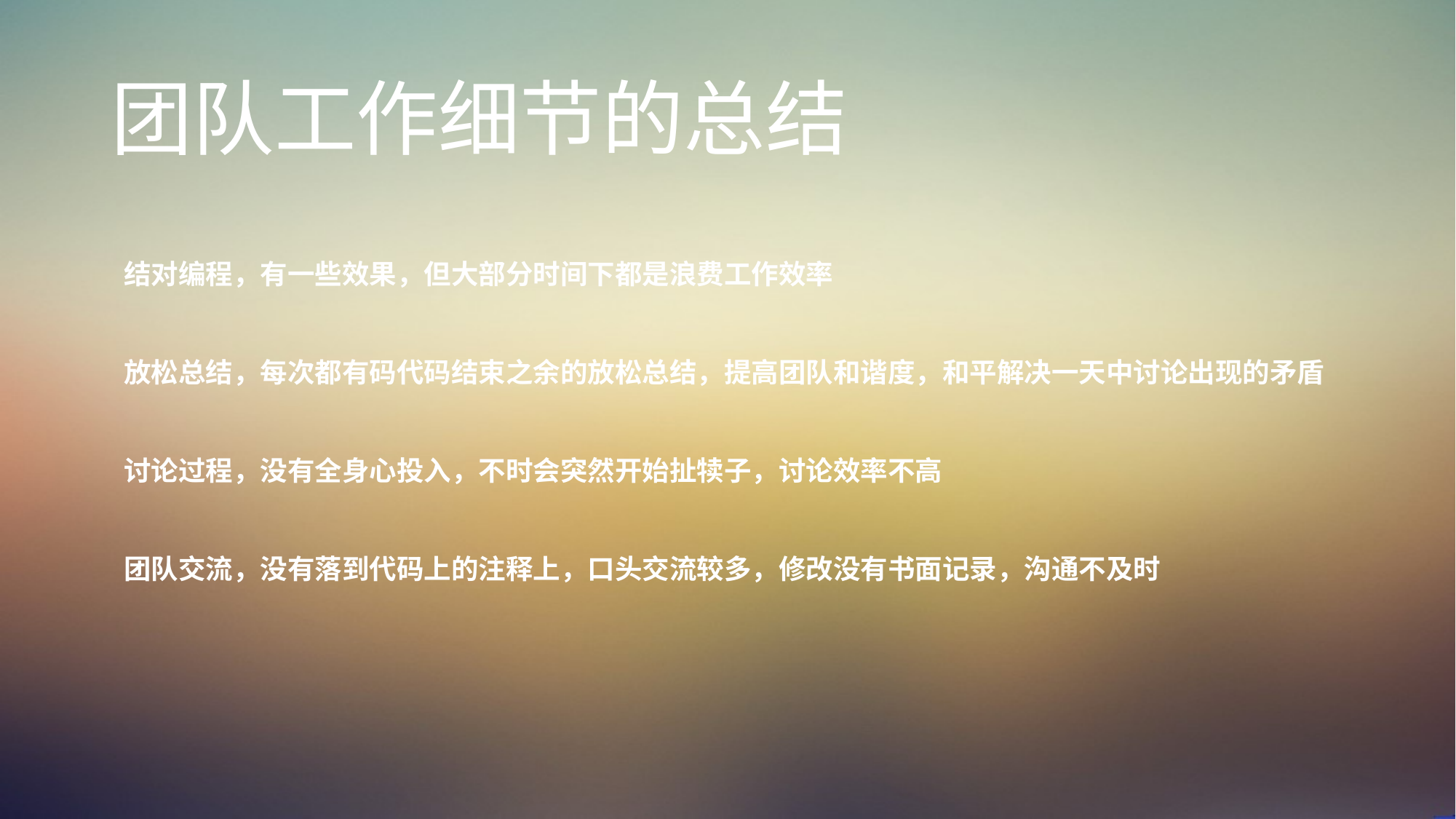

# 团队工作细节的总结
结对编程，有一些效果，但大部分时间下都是浪费工作效率

放松总结，每次都有码代码结束之余的放松总结，提高团队和谐度，和平解决一天中讨论出现的矛盾

讨论过程，没有全身心投入，不时会突然开始扯犊子，讨论效率不高

团队交流，没有落到代码上的注释上，口头交流较多，修改没有书面记录，沟通不及时